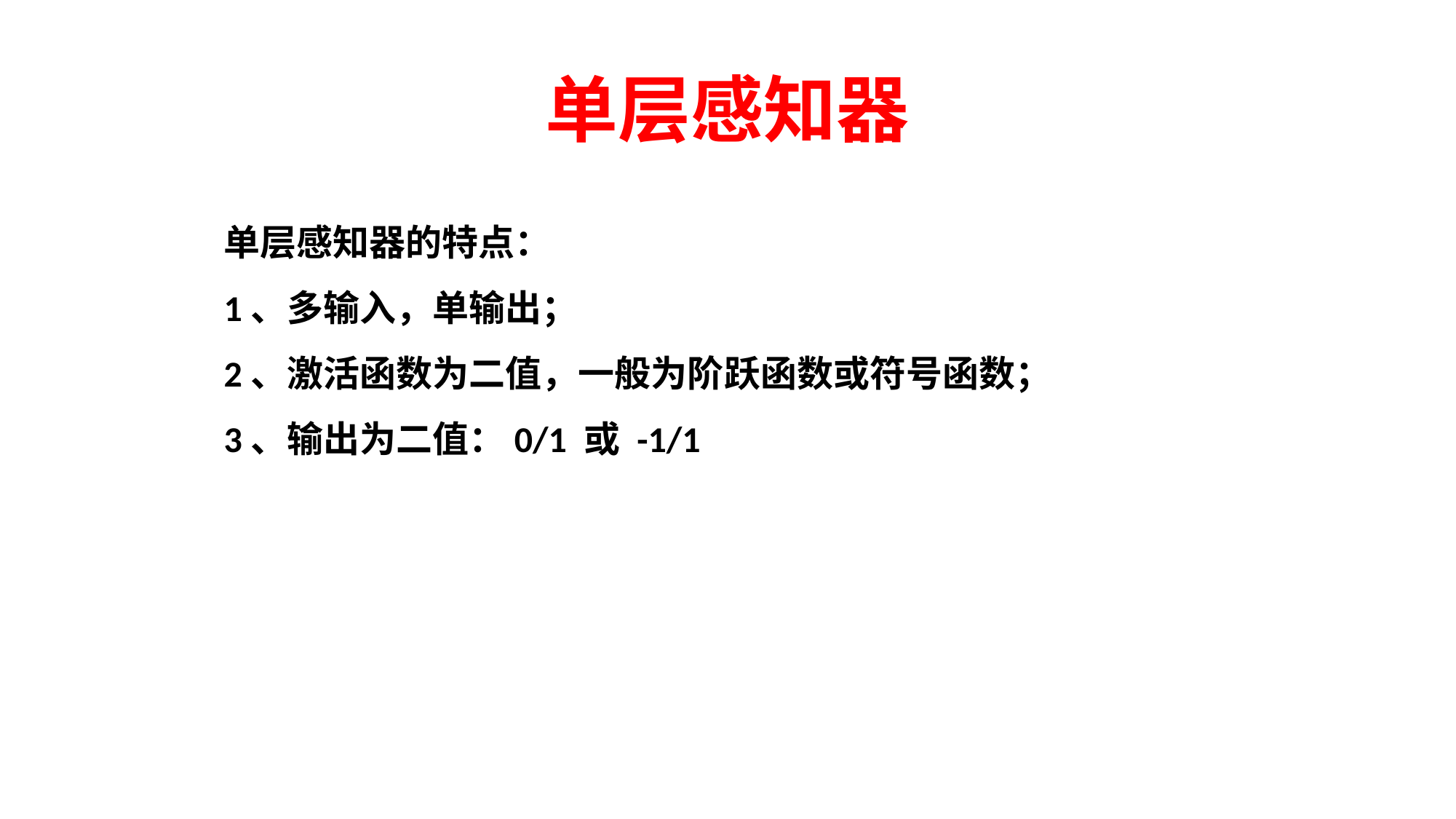

单层感知器
单层感知器的特点：
1、多输入，单输出；
2、激活函数为二值，一般为阶跃函数或符号函数；
3、输出为二值：0/1 或 -1/1